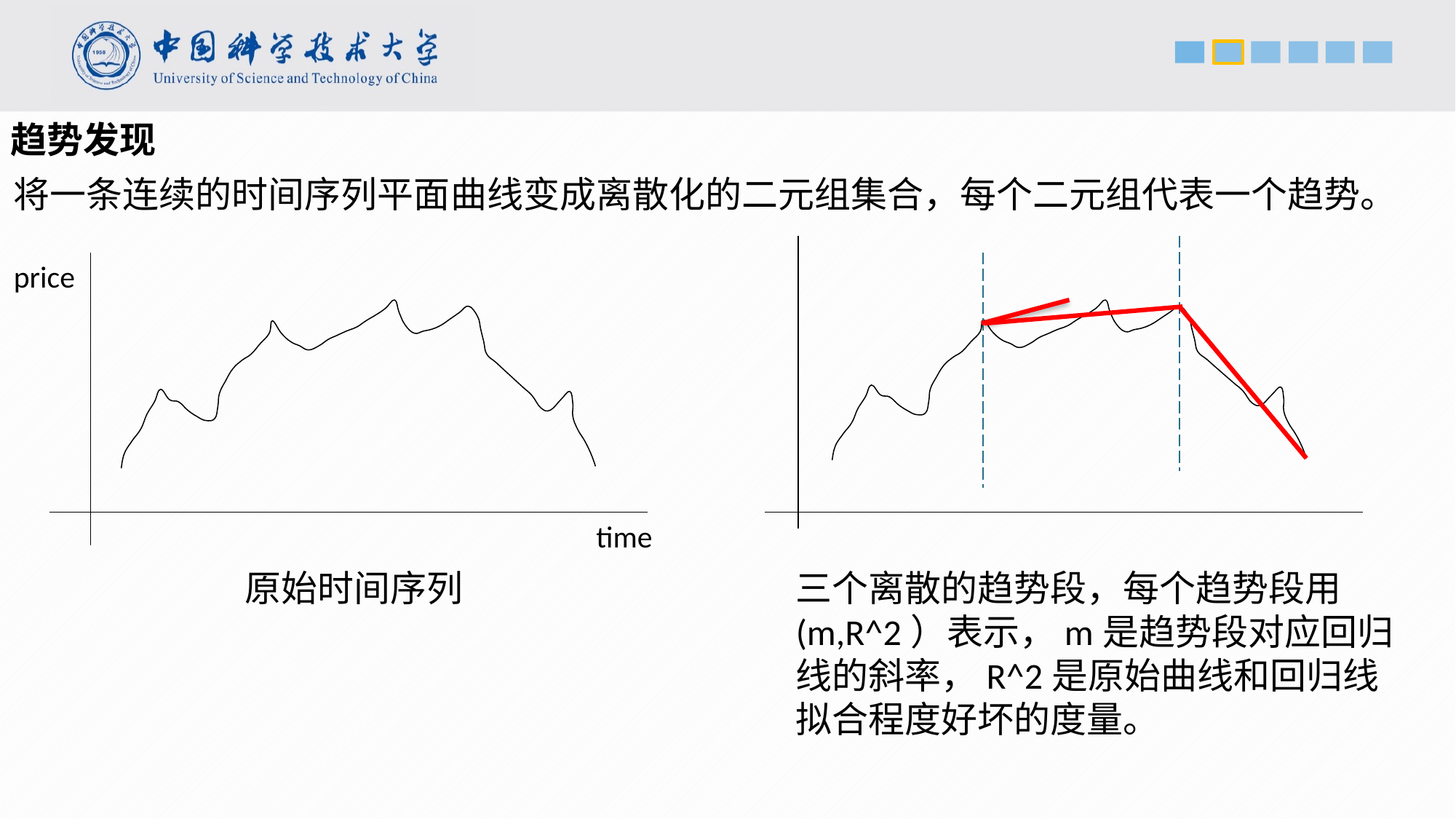

趋势发现
将一条连续的时间序列平面曲线变成离散化的二元组集合，每个二元组代表一个趋势。
price

time
原始时间序列
三个离散的趋势段，每个趋势段用
(m,R^2）表示，m是趋势段对应回归
线的斜率，R^2是原始曲线和回归线
拟合程度好坏的度量。